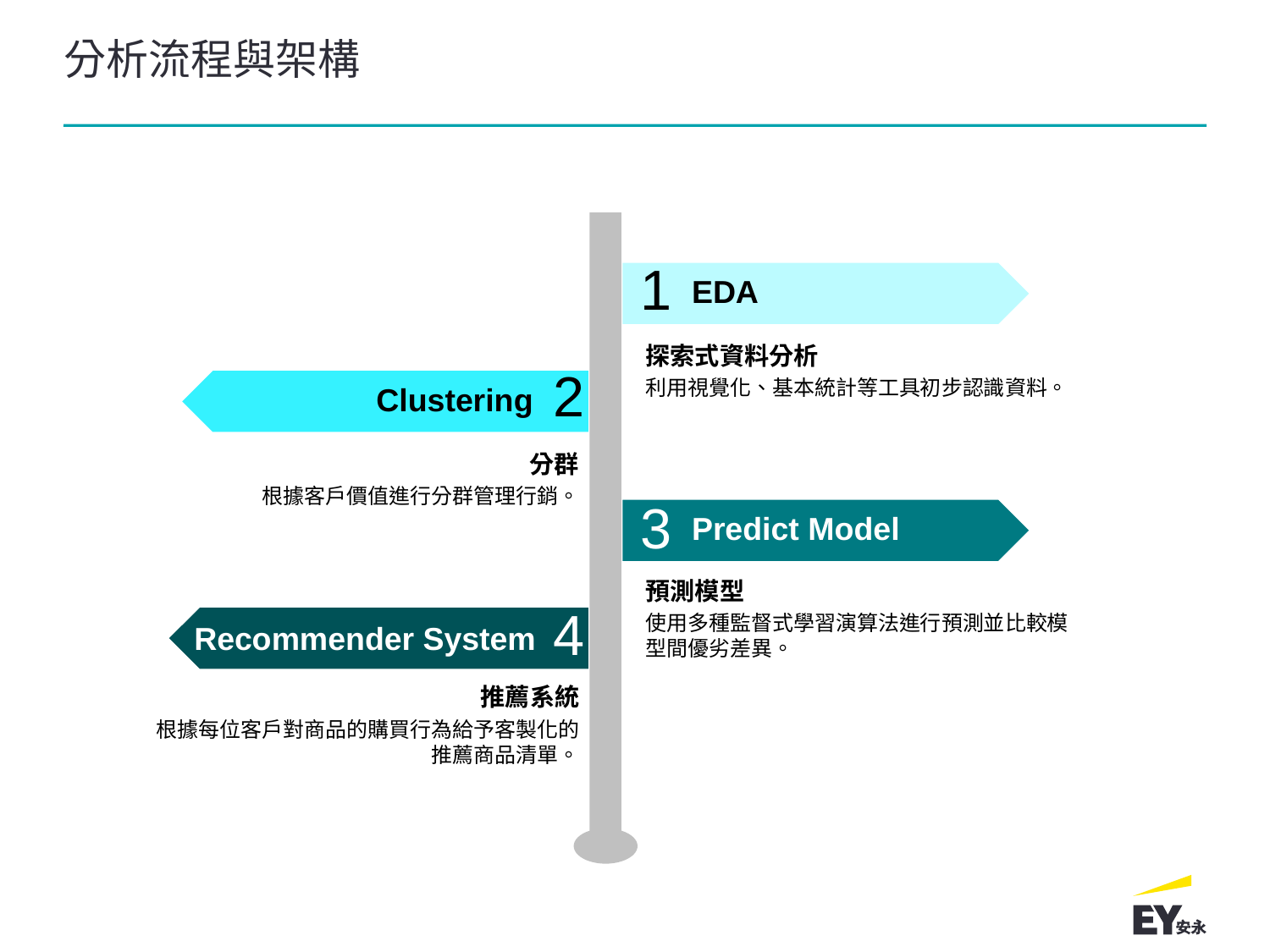

分析流程與架構

1

EDA
探索式資料分析
利用視覺化、基本統計等工具初步認識資料。
2

Clustering
分群
根據客戶價值進行分群管理行銷。
3

Predict Model
預測模型
使用多種監督式學習演算法進行預測並比較模型間優劣差異。
4

Recommender System
推薦系統
根據每位客戶對商品的購買行為給予客製化的推薦商品清單。